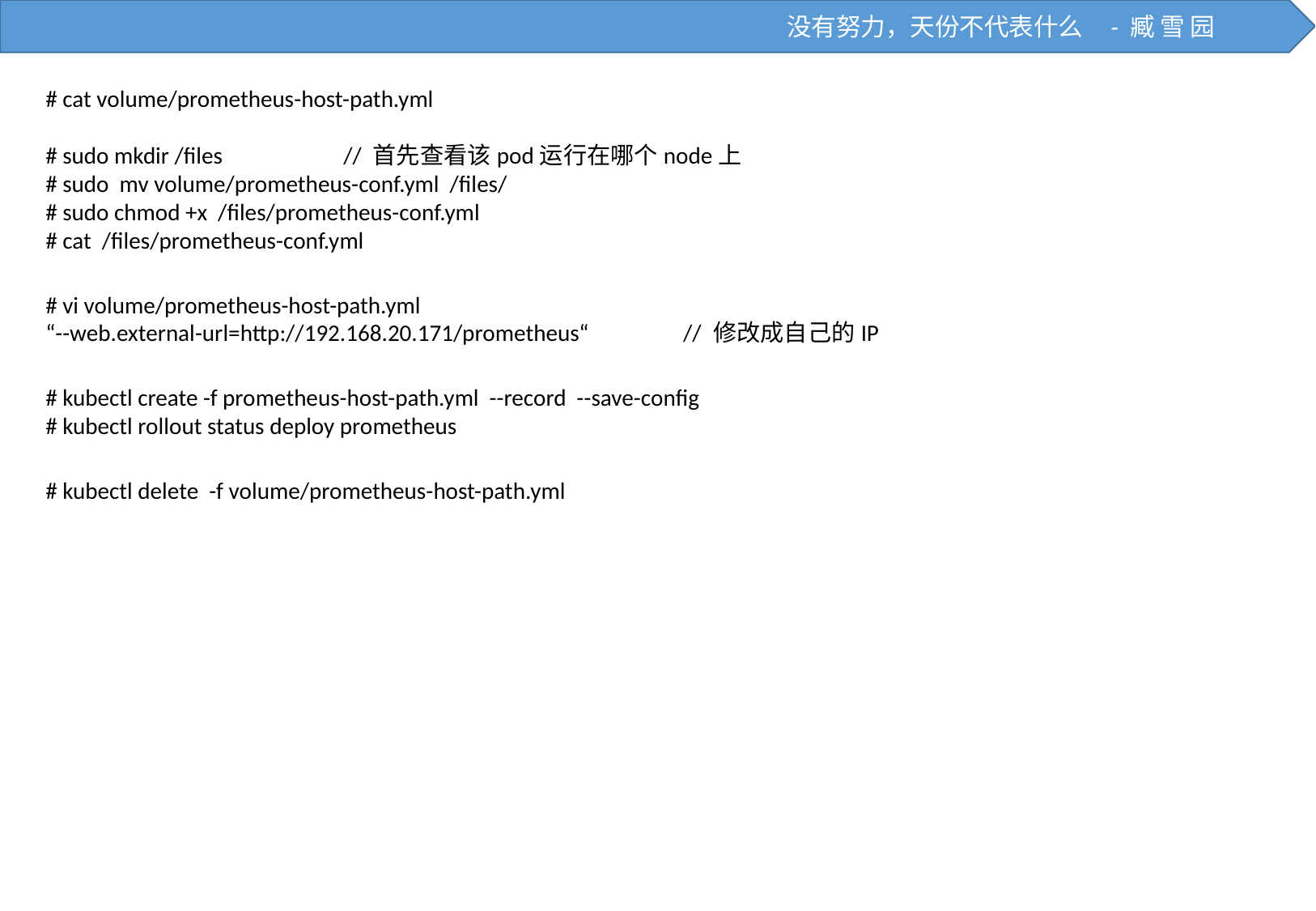

没有努力，天份不代表什么    - 臧 雪 园
# cat volume/prometheus-host-path.yml

# sudo mkdir /files                       // 首先查看该pod运行在哪个node上
# sudo  mv volume/prometheus-conf.yml  /files/
# sudo chmod +x  /files/prometheus-conf.yml
# cat  /files/prometheus-conf.yml

# vi volume/prometheus-host-path.yml
“--web.external-url=http://192.168.20.171/prometheus“                  // 修改成自己的IP

# kubectl create -f prometheus-host-path.yml  --record  --save-config
# kubectl rollout status deploy prometheus

# kubectl delete  -f volume/prometheus-host-path.yml